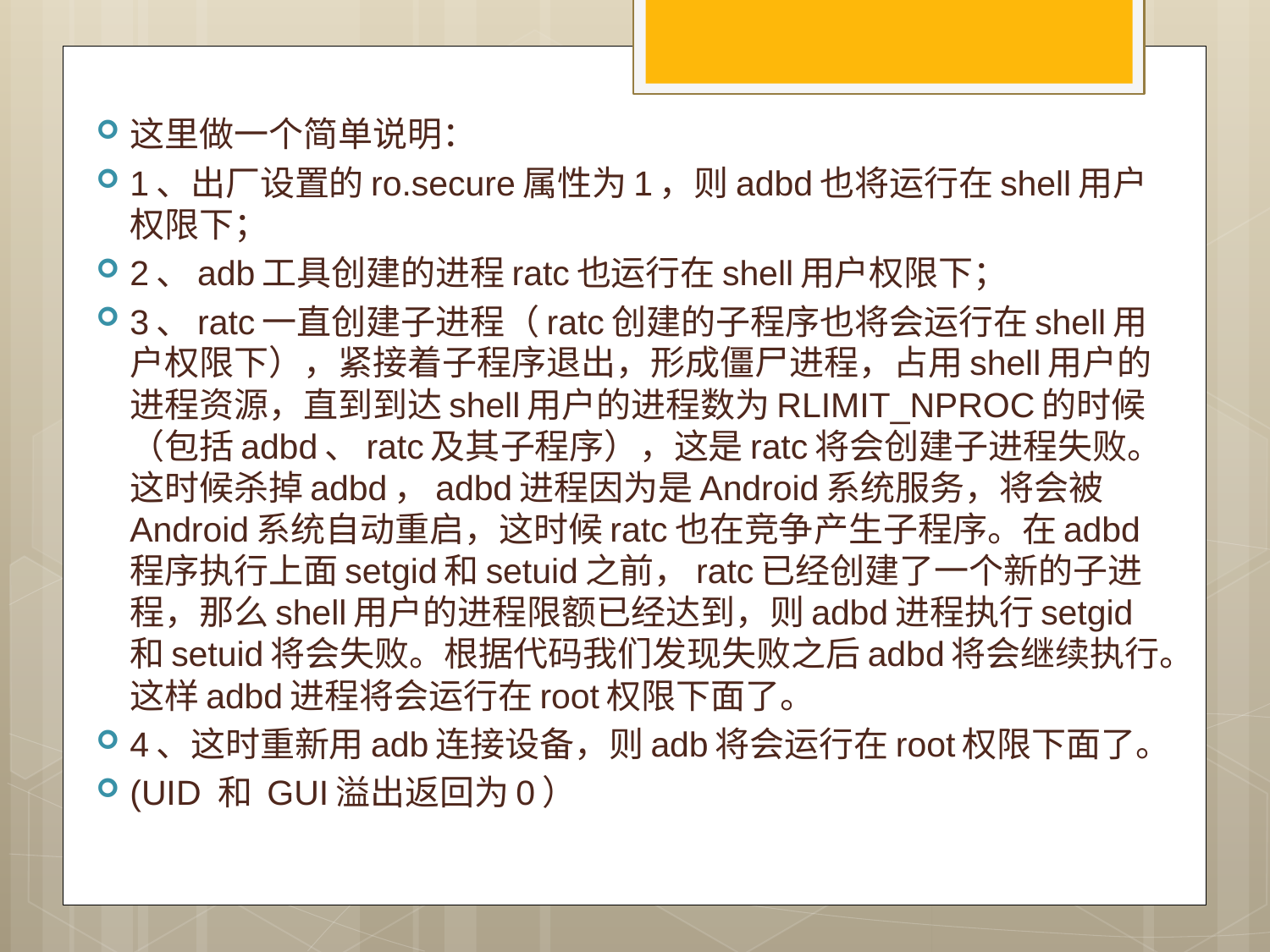

这里做一个简单说明：
1、出厂设置的ro.secure属性为1，则adbd也将运行在shell用户权限下；
2、adb工具创建的进程ratc也运行在shell用户权限下；
3、ratc一直创建子进程（ratc创建的子程序也将会运行在shell用户权限下），紧接着子程序退出，形成僵尸进程，占用shell用户的进程资源，直到到达shell用户的进程数为RLIMIT_NPROC的时候（包括adbd、ratc及其子程序），这是ratc将会创建子进程失败。这时候杀掉adbd，adbd进程因为是Android系统服务，将会被Android系统自动重启，这时候ratc也在竞争产生子程序。在adbd程序执行上面setgid和setuid之前，ratc已经创建了一个新的子进程，那么shell用户的进程限额已经达到，则adbd进程执行setgid和setuid将会失败。根据代码我们发现失败之后adbd将会继续执行。这样adbd进程将会运行在root权限下面了。
4、这时重新用adb连接设备，则adb将会运行在root权限下面了。
(UID 和 GUI溢出返回为0）